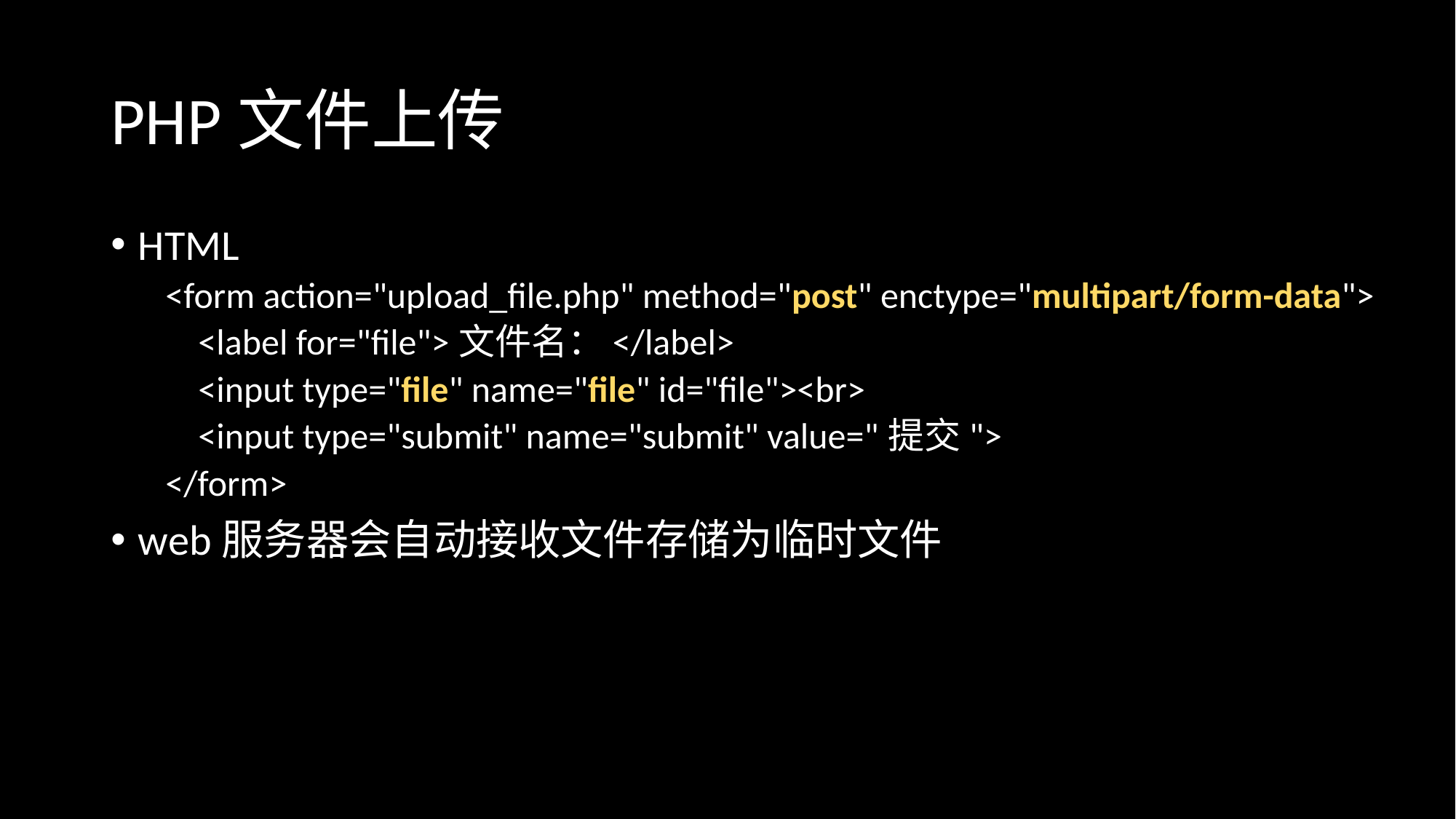

# PHP文件上传
HTML
<form action="upload_file.php" method="post" enctype="multipart/form-data">
    <label for="file">文件名：</label>
    <input type="file" name="file" id="file"><br>
    <input type="submit" name="submit" value="提交">
</form>
web服务器会自动接收文件存储为临时文件